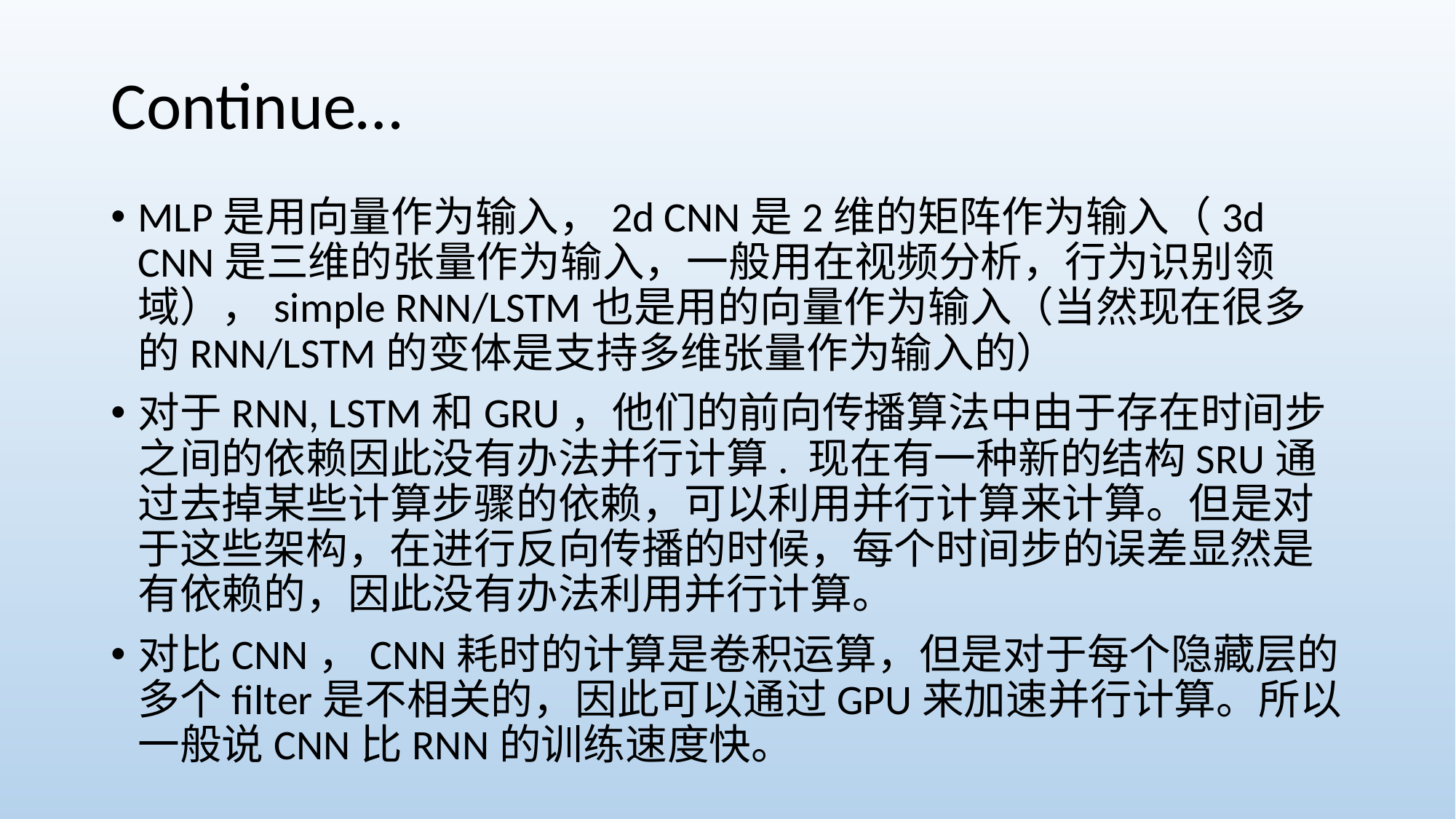

# Continue…
MLP是用向量作为输入，2d CNN是2维的矩阵作为输入（3d CNN是三维的张量作为输入，一般用在视频分析，行为识别领域），simple RNN/LSTM也是用的向量作为输入（当然现在很多的RNN/LSTM的变体是支持多维张量作为输入的）
对于RNN, LSTM和GRU，他们的前向传播算法中由于存在时间步之间的依赖因此没有办法并行计算. 现在有一种新的结构SRU通过去掉某些计算步骤的依赖，可以利用并行计算来计算。但是对于这些架构，在进行反向传播的时候，每个时间步的误差显然是有依赖的，因此没有办法利用并行计算。
对比CNN，CNN耗时的计算是卷积运算，但是对于每个隐藏层的多个filter是不相关的，因此可以通过GPU来加速并行计算。所以一般说CNN比RNN的训练速度快。